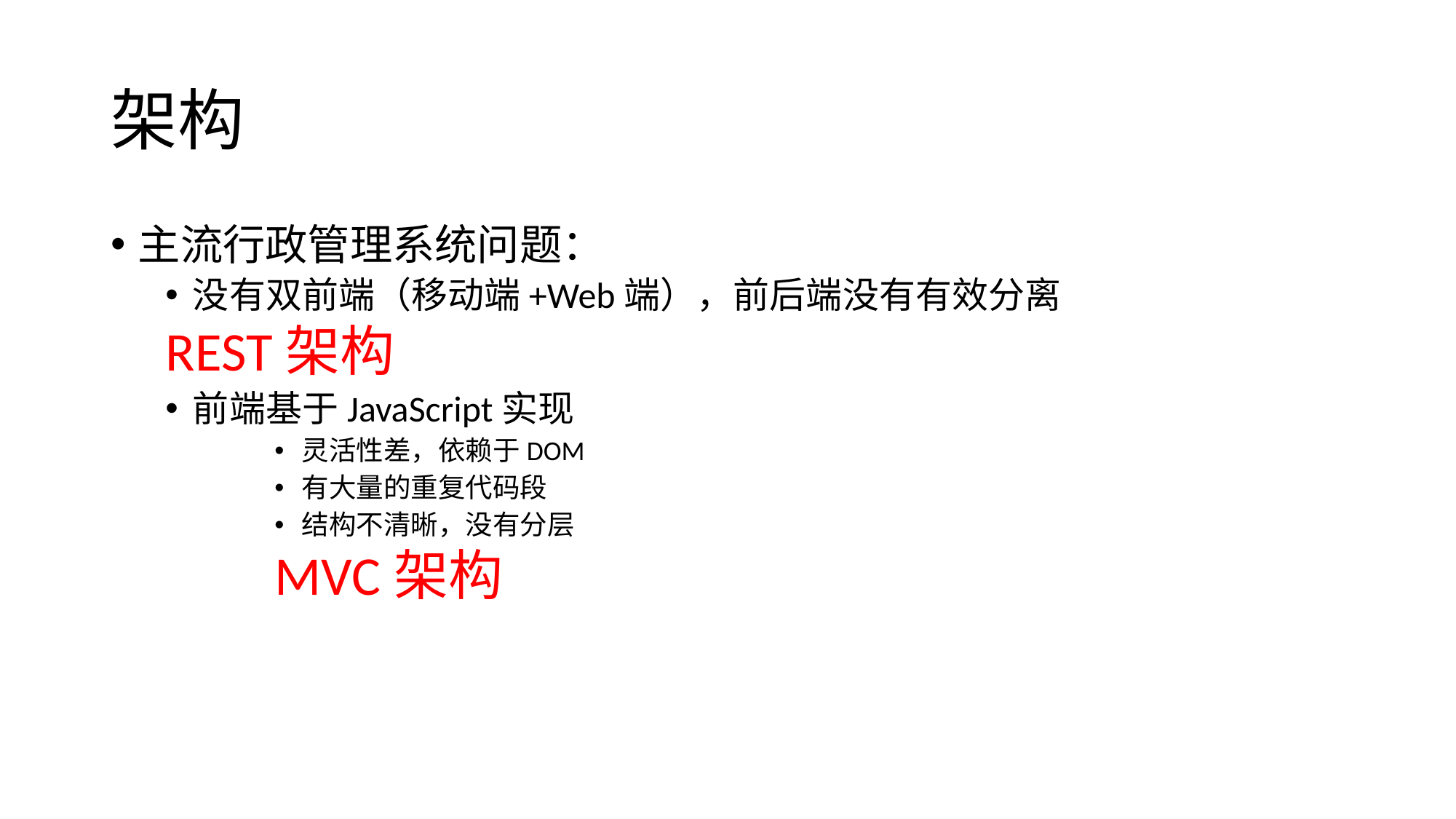

# 架构
主流行政管理系统问题：
没有双前端（移动端+Web端），前后端没有有效分离
REST架构
前端基于JavaScript实现
灵活性差，依赖于DOM
有大量的重复代码段
结构不清晰，没有分层
MVC架构